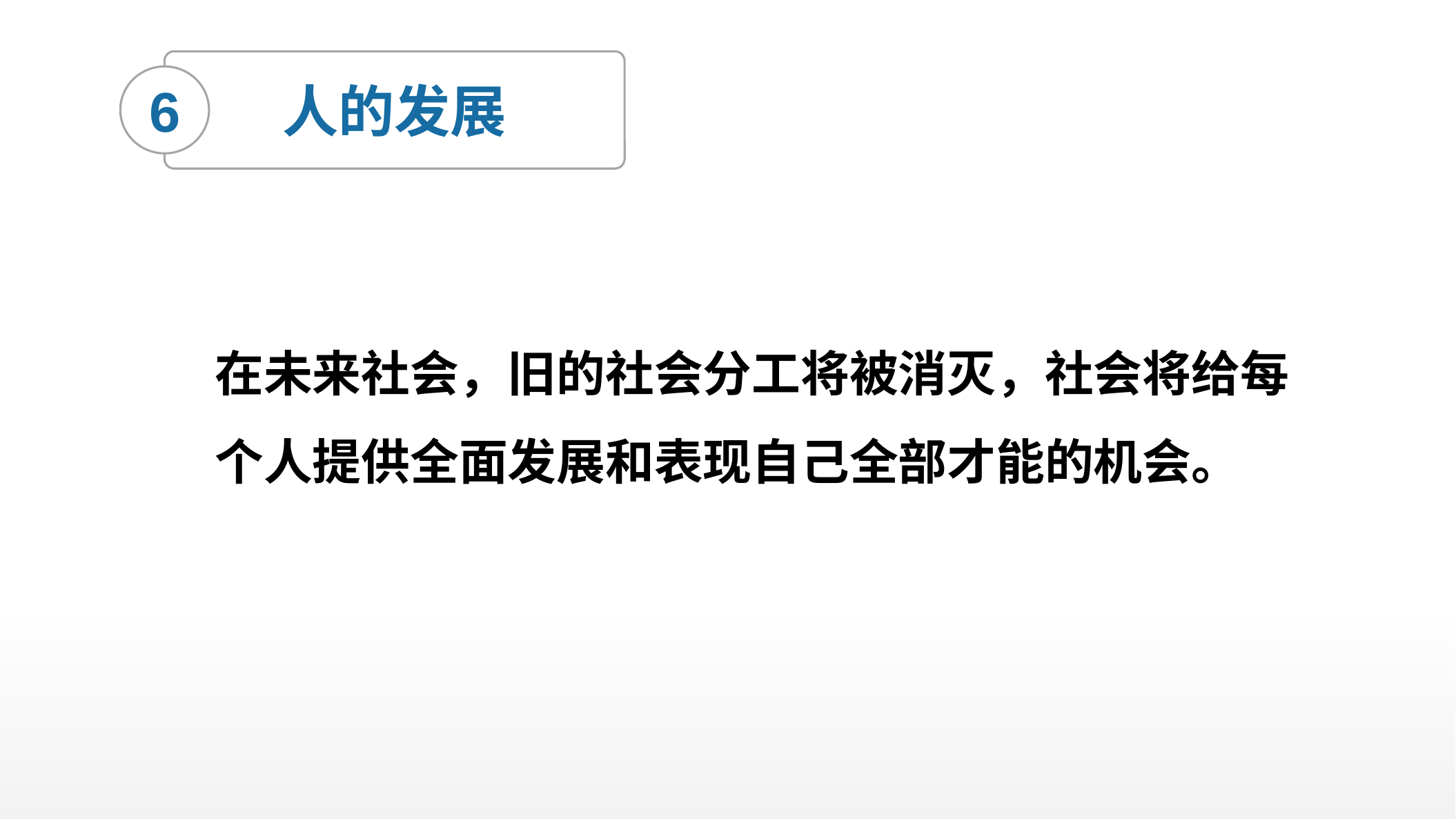

人的发展
6
在未来社会，旧的社会分工将被消灭，社会将给每个人提供全面发展和表现自己全部才能的机会。